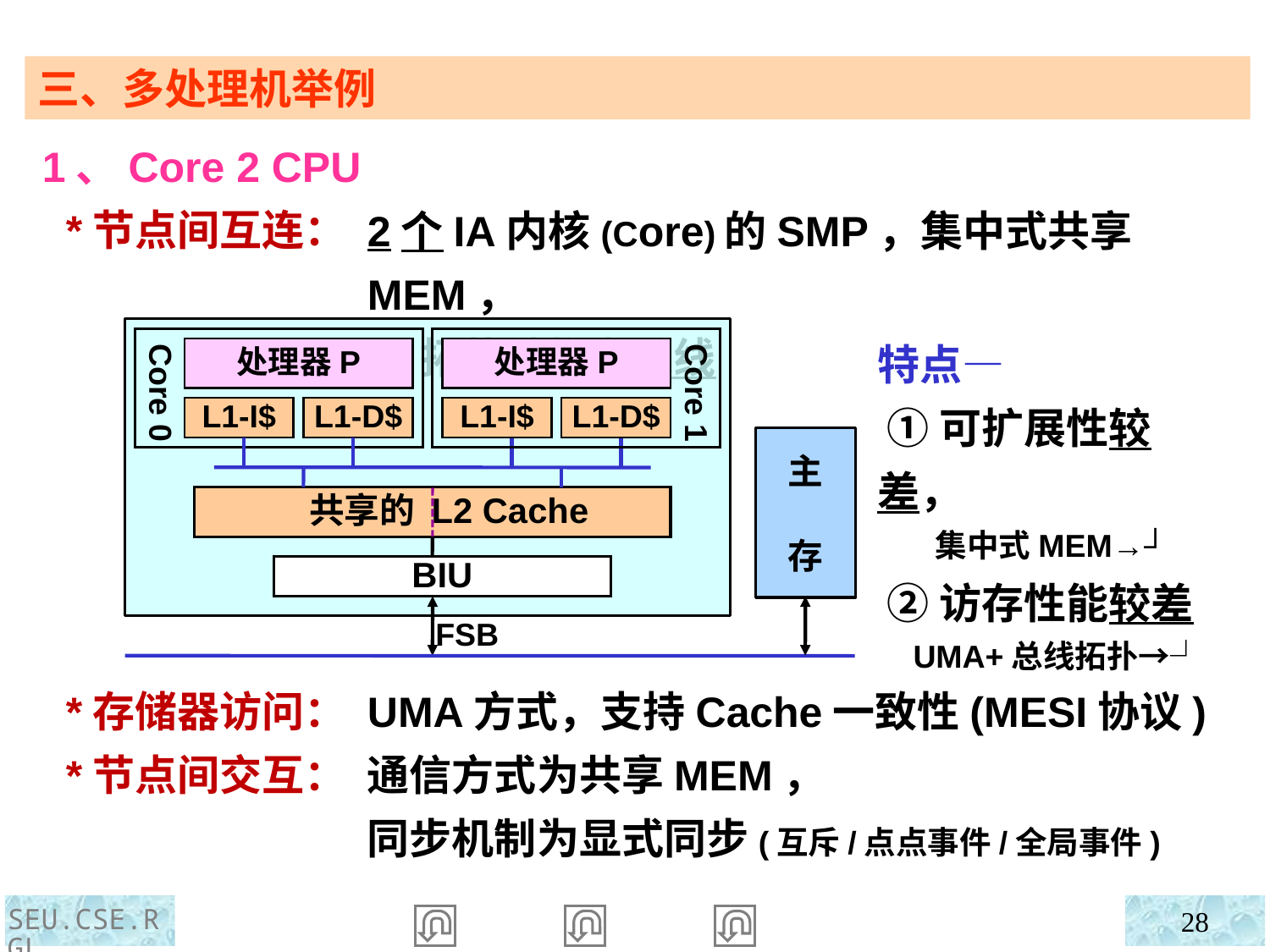

三、多处理机举例
1、Core 2 CPU
  *节点间互连：

  *存储器访问：
  *节点间交互：
2个IA内核(Core)的SMP，集中式共享MEM，
IN拓扑结构为总线

Core 0
处理器P
处理器P
Core 1
L1-I$
L1-D$
L1-I$
L1-D$
主

存
   共享的 L2 Cache
BIU
FSB
特点—
 ①可扩展性较差，
       集中式MEM→┘
 ②访存性能较差
    UMA+总线拓扑→┘
UMA方式，支持Cache一致性(MESI协议)
通信方式为共享MEM，
同步机制为显式同步(互斥/点点事件/全局事件)
SEU.CSE.RGL
28